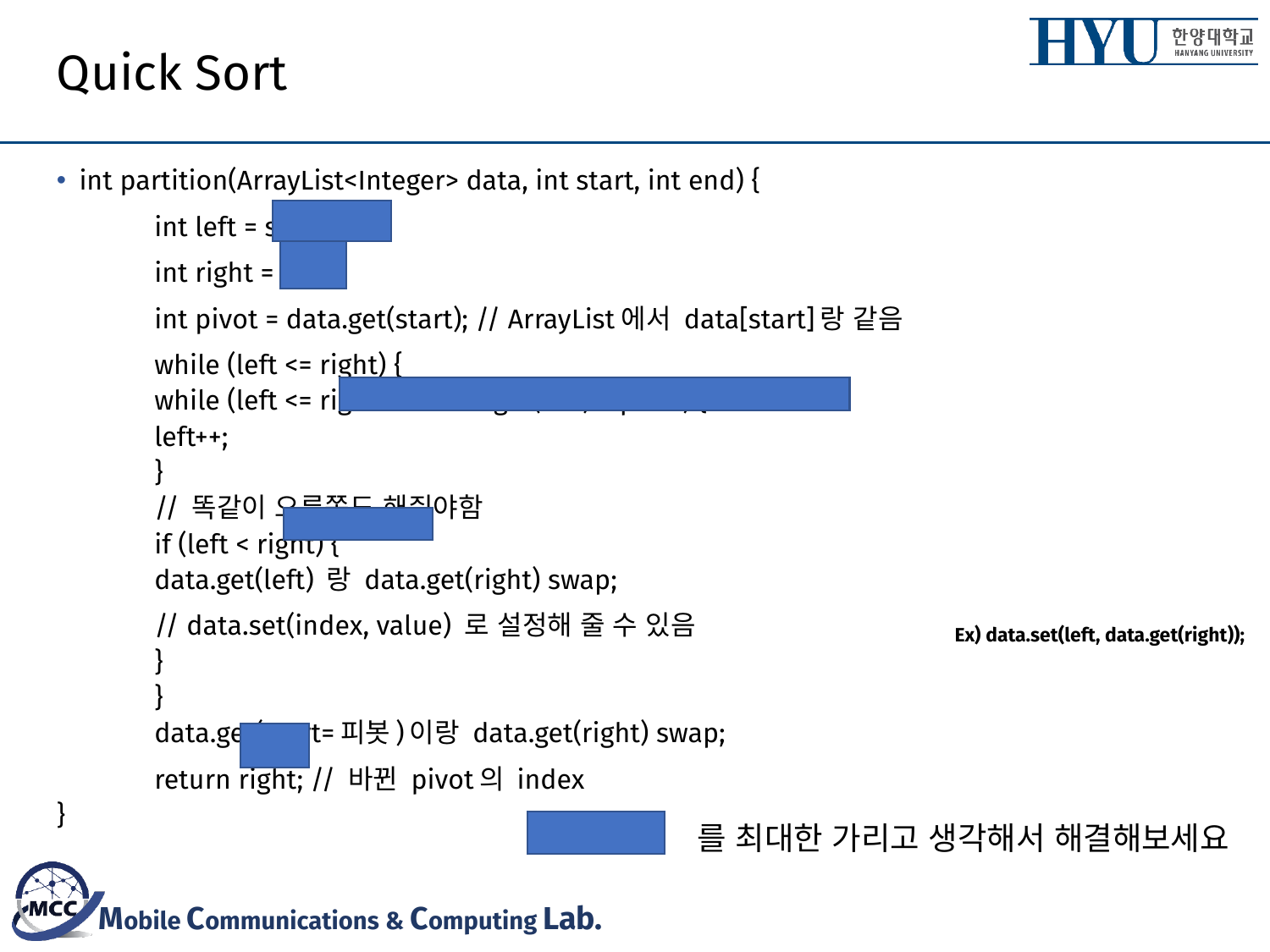

# Quick Sort

int partition(ArrayList<Integer> data, int start, int end) {
	int left = start + 1;
	int right = end;
	int pivot = data.get(start); // ArrayList에서 data[start]랑 같음
	while (left <= right) {
		while (left <= right && data.get(left) < pivot) {
			left++;
		}
		// 똑같이 오른쪽도 해줘야함
		if (left < right) {
			data.get(left) 랑 data.get(right) swap;
			// data.set(index, value) 로 설정해 줄 수 있음
		}
	}
	data.get(start=피봇)이랑 data.get(right) swap;
	return right; // 바뀐 pivot의 index
}

Ex) data.set(left, data.get(right));

를 최대한 가리고 생각해서 해결해보세요